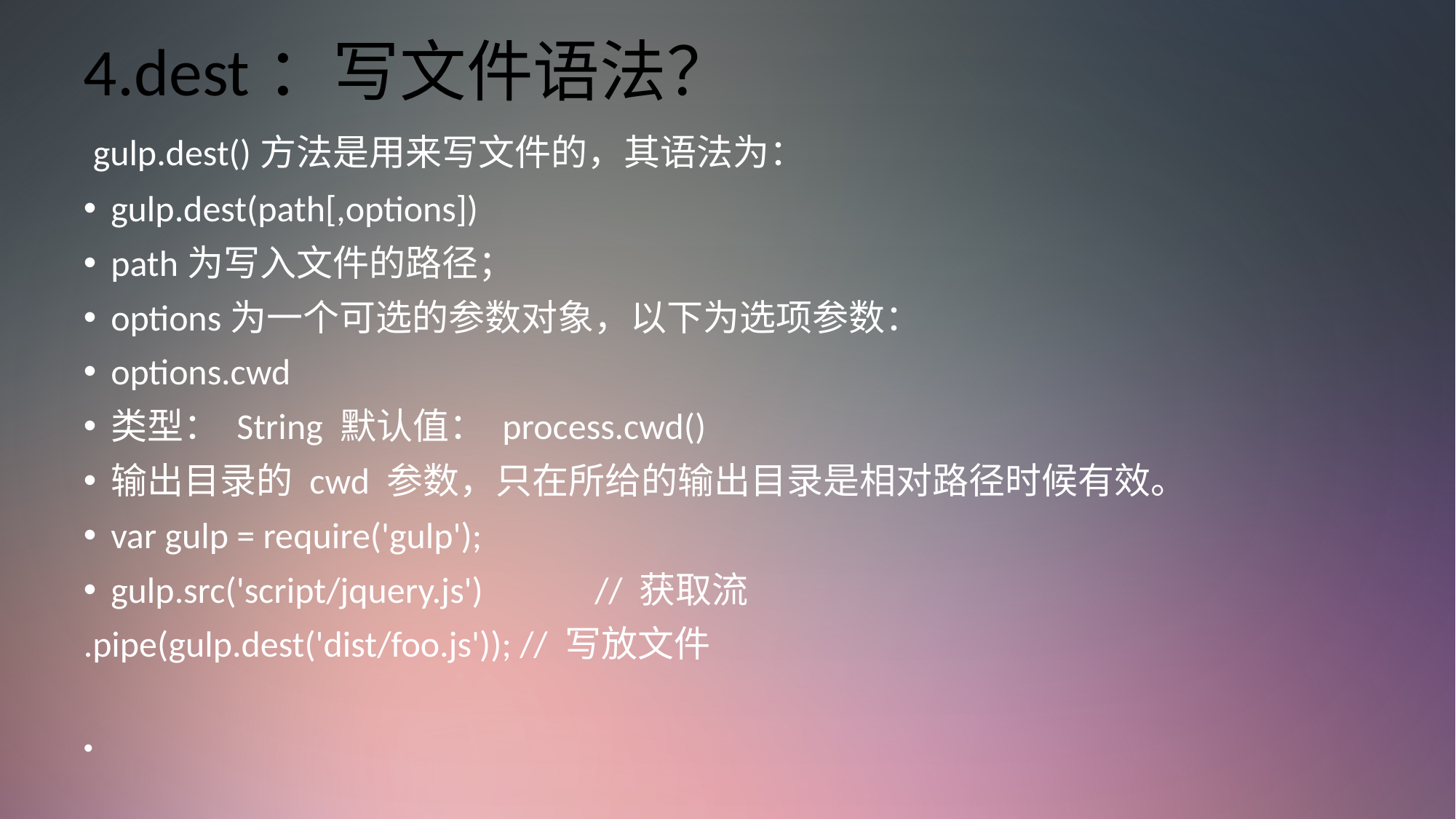

# 4.dest：写文件语法？
 gulp.dest()方法是用来写文件的，其语法为：
gulp.dest(path[,options])
path为写入文件的路径；
options为一个可选的参数对象，以下为选项参数：
options.cwd
类型： String 默认值： process.cwd()
输出目录的 cwd 参数，只在所给的输出目录是相对路径时候有效。
var gulp = require('gulp');
gulp.src('script/jquery.js')　       // 获取流
.pipe(gulp.dest('dist/foo.js')); // 写放文件